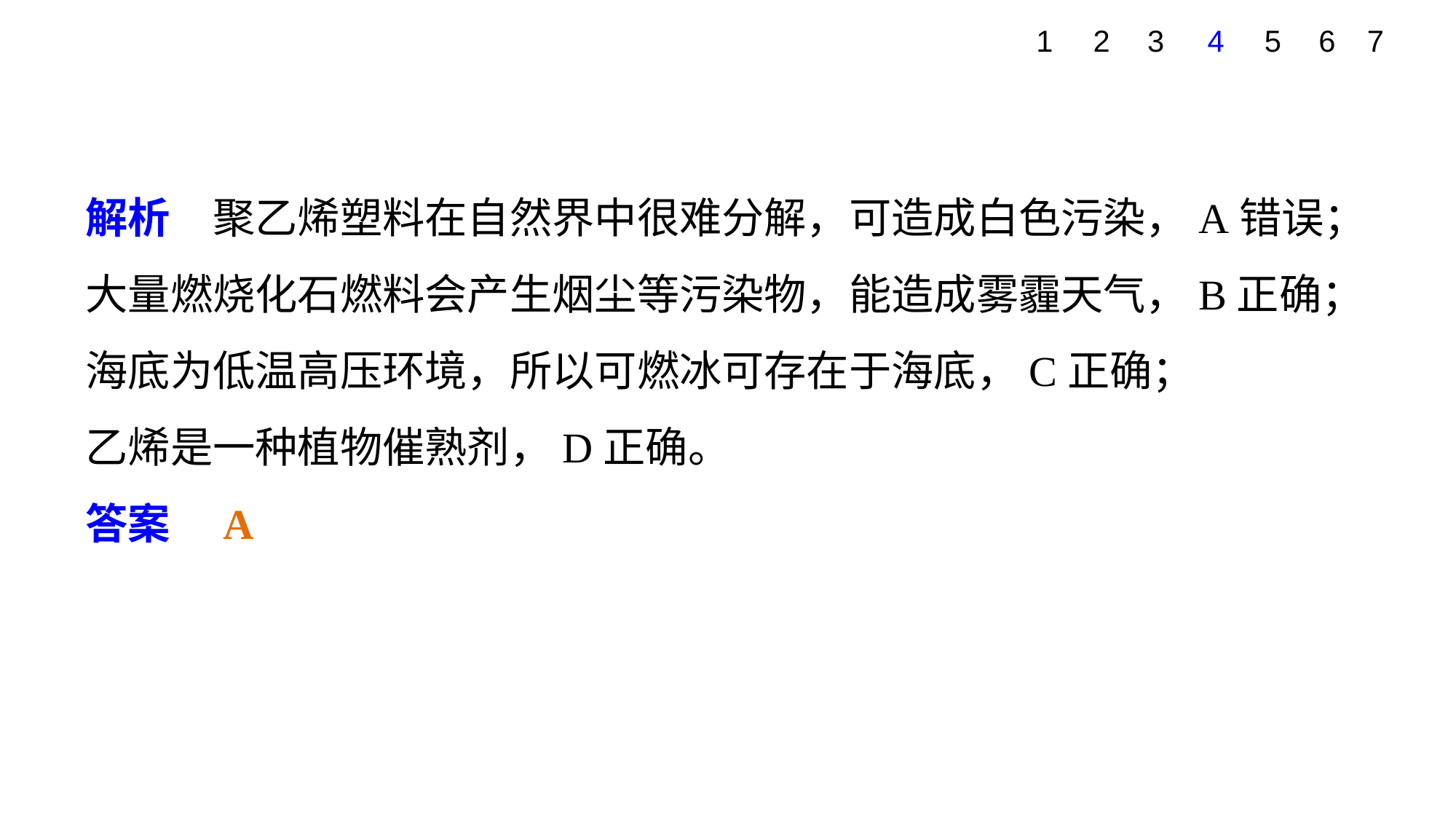

7
1
2
3
4
5
6

解析　聚乙烯塑料在自然界中很难分解，可造成白色污染，A错误；
大量燃烧化石燃料会产生烟尘等污染物，能造成雾霾天气，B正确；
海底为低温高压环境，所以可燃冰可存在于海底，C正确；
乙烯是一种植物催熟剂，D正确。
答案　A